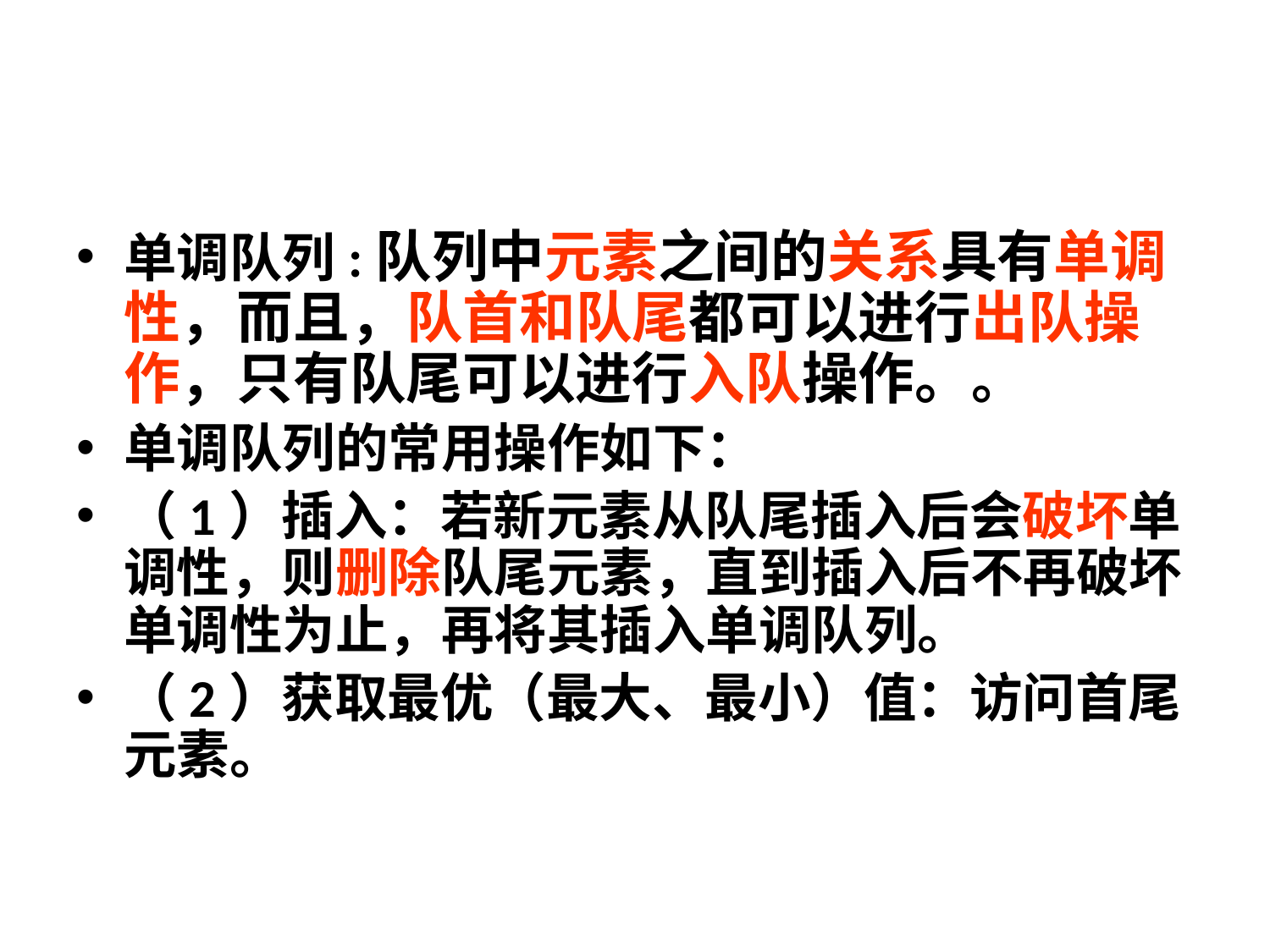

#
单调队列:队列中元素之间的关系具有单调性，而且，队首和队尾都可以进行出队操作，只有队尾可以进行入队操作。。
单调队列的常用操作如下：
（1）插入：若新元素从队尾插入后会破坏单调性，则删除队尾元素，直到插入后不再破坏单调性为止，再将其插入单调队列。
（2）获取最优（最大、最小）值：访问首尾元素。